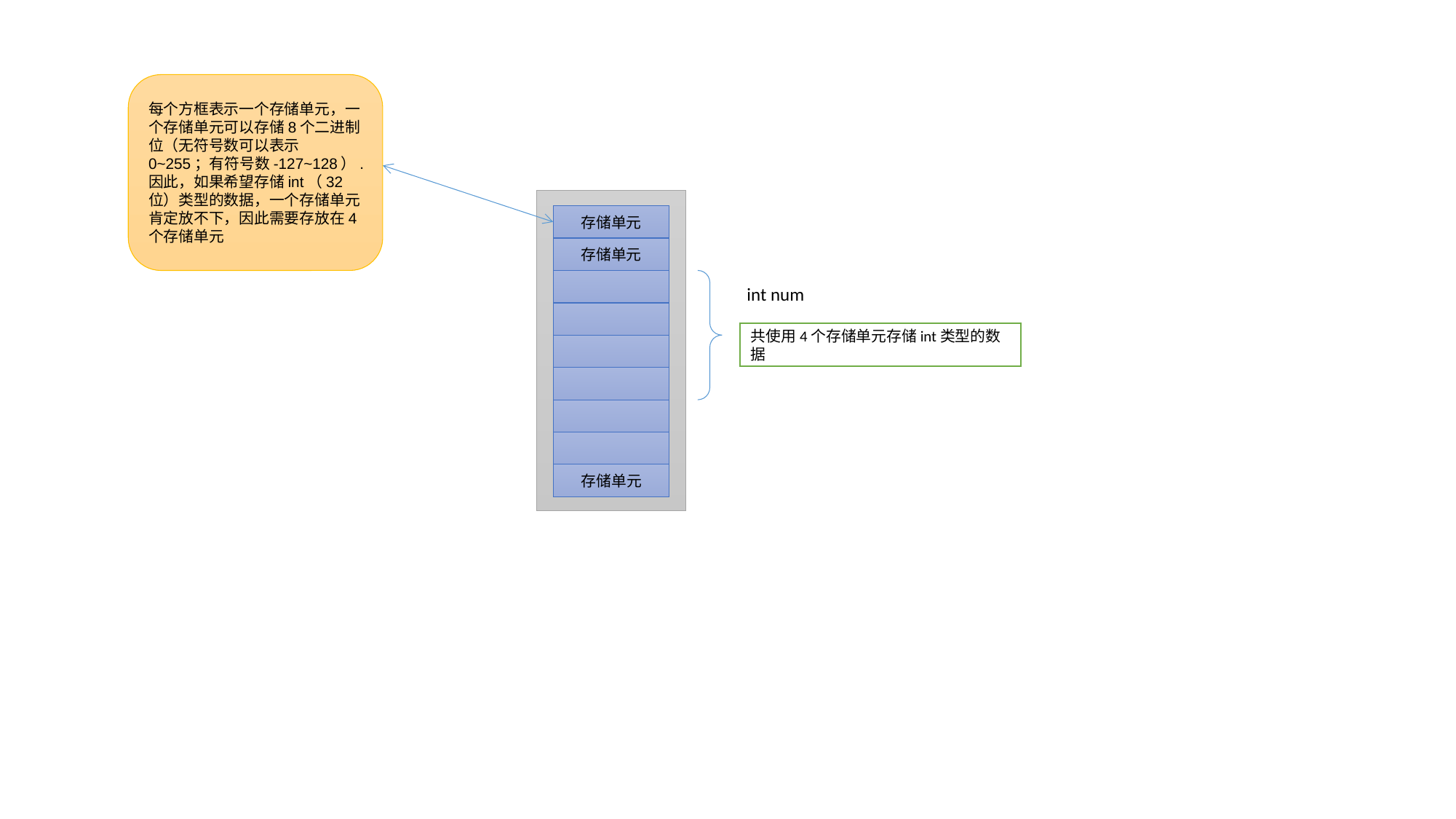

每个方框表示一个存储单元，一个存储单元可以存储8个二进制位（无符号数可以表示0~255；有符号数-127~128）.
因此，如果希望存储int（32位）类型的数据，一个存储单元肯定放不下，因此需要存放在4个存储单元

存储单元
存储单元

int num

共使用4个存储单元存储int类型的数据

存储单元